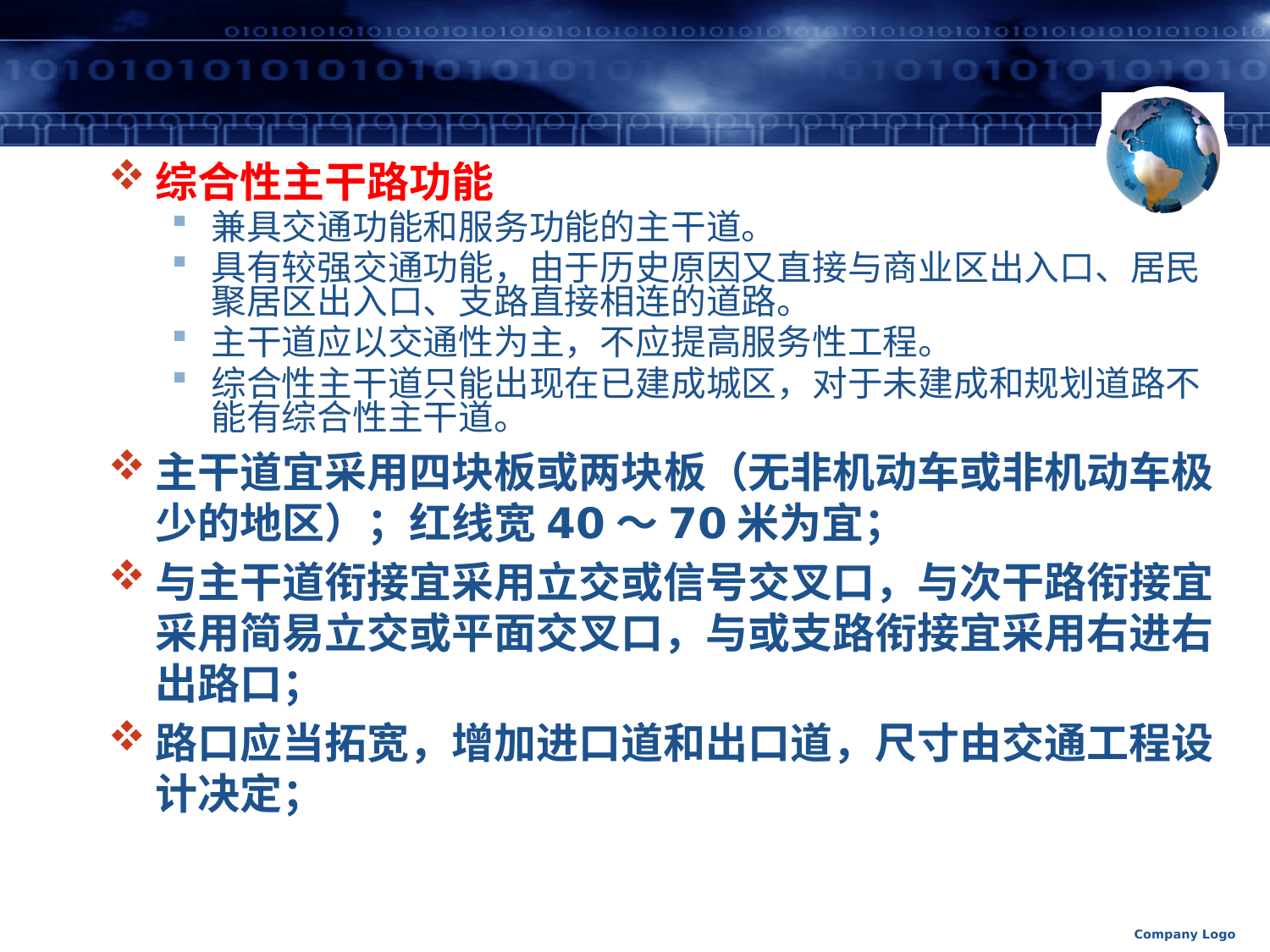

#
综合性主干路功能
兼具交通功能和服务功能的主干道。
具有较强交通功能，由于历史原因又直接与商业区出入口、居民聚居区出入口、支路直接相连的道路。
主干道应以交通性为主，不应提高服务性工程。
综合性主干道只能出现在已建成城区，对于未建成和规划道路不能有综合性主干道。
主干道宜采用四块板或两块板（无非机动车或非机动车极少的地区）；红线宽40～70米为宜；
与主干道衔接宜采用立交或信号交叉口，与次干路衔接宜采用简易立交或平面交叉口，与或支路衔接宜采用右进右出路口；
路口应当拓宽，增加进口道和出口道，尺寸由交通工程设计决定；
Company Logo